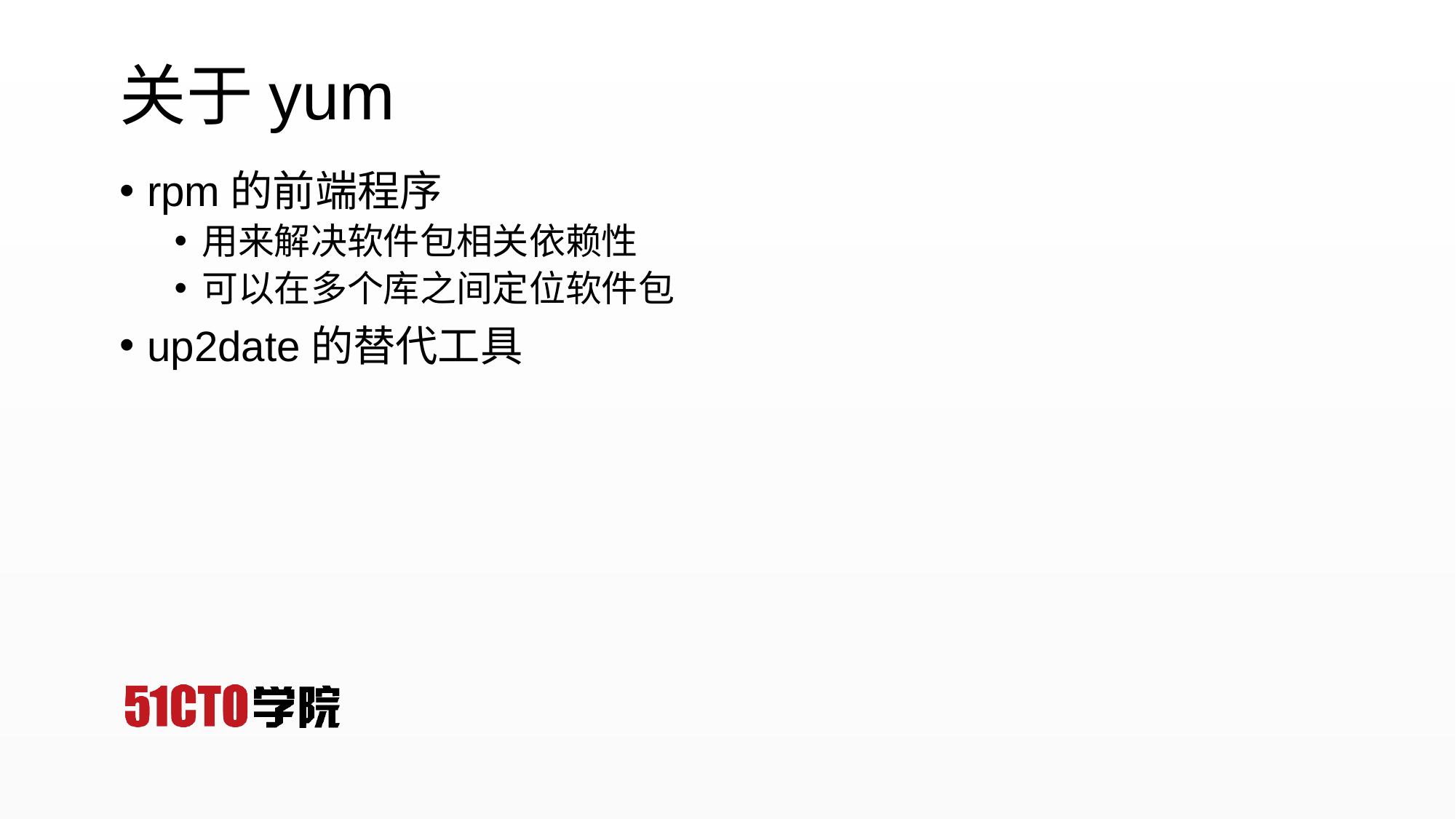

# 关于yum
rpm的前端程序
用来解决软件包相关依赖性
可以在多个库之间定位软件包
up2date的替代工具